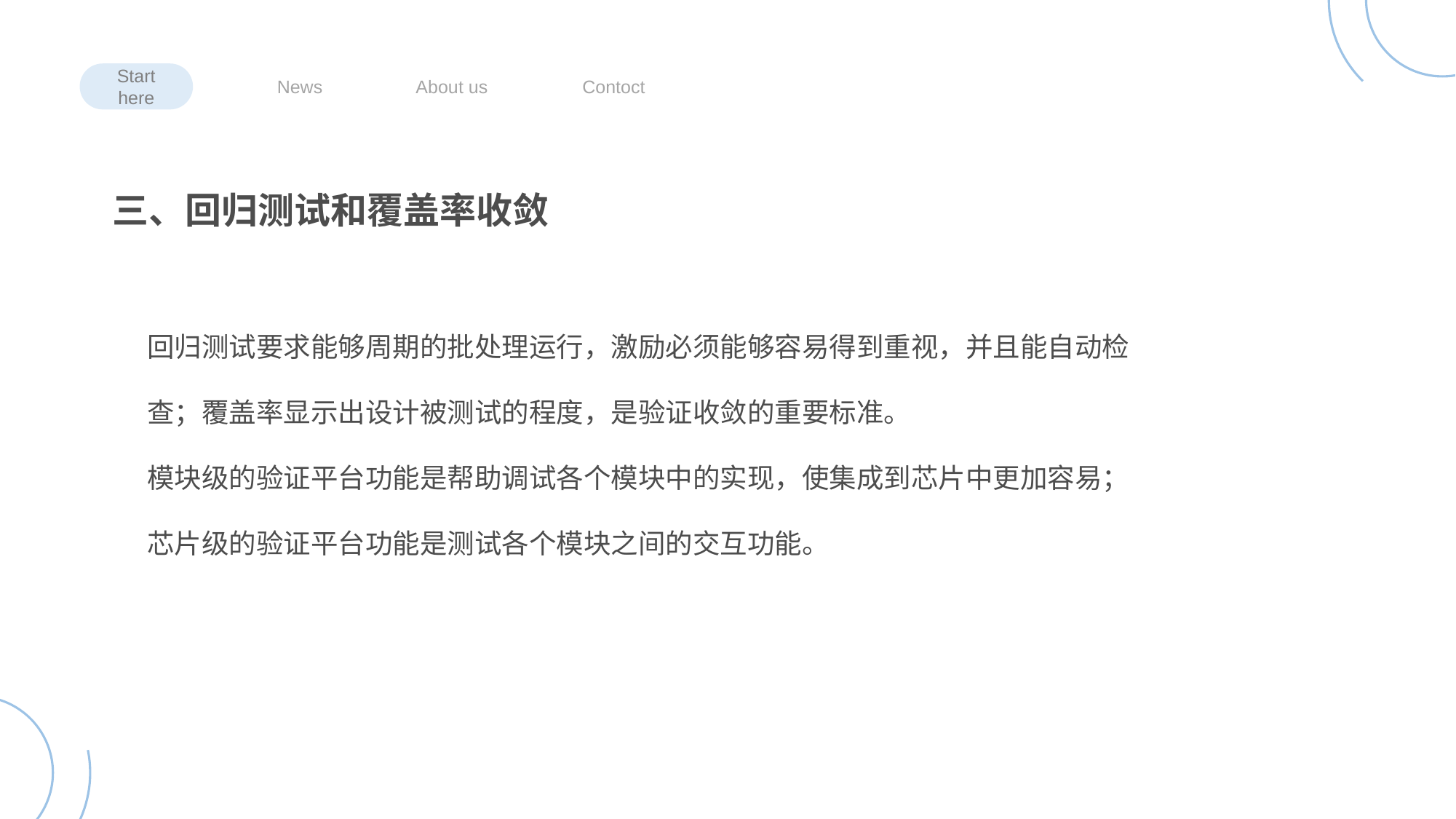

Start here
News
About us
Contoct
三、回归测试和覆盖率收敛
回归测试要求能够周期的批处理运行，激励必须能够容易得到重视，并且能自动检查；覆盖率显示出设计被测试的程度，是验证收敛的重要标准。
模块级的验证平台功能是帮助调试各个模块中的实现，使集成到芯片中更加容易；芯片级的验证平台功能是测试各个模块之间的交互功能。